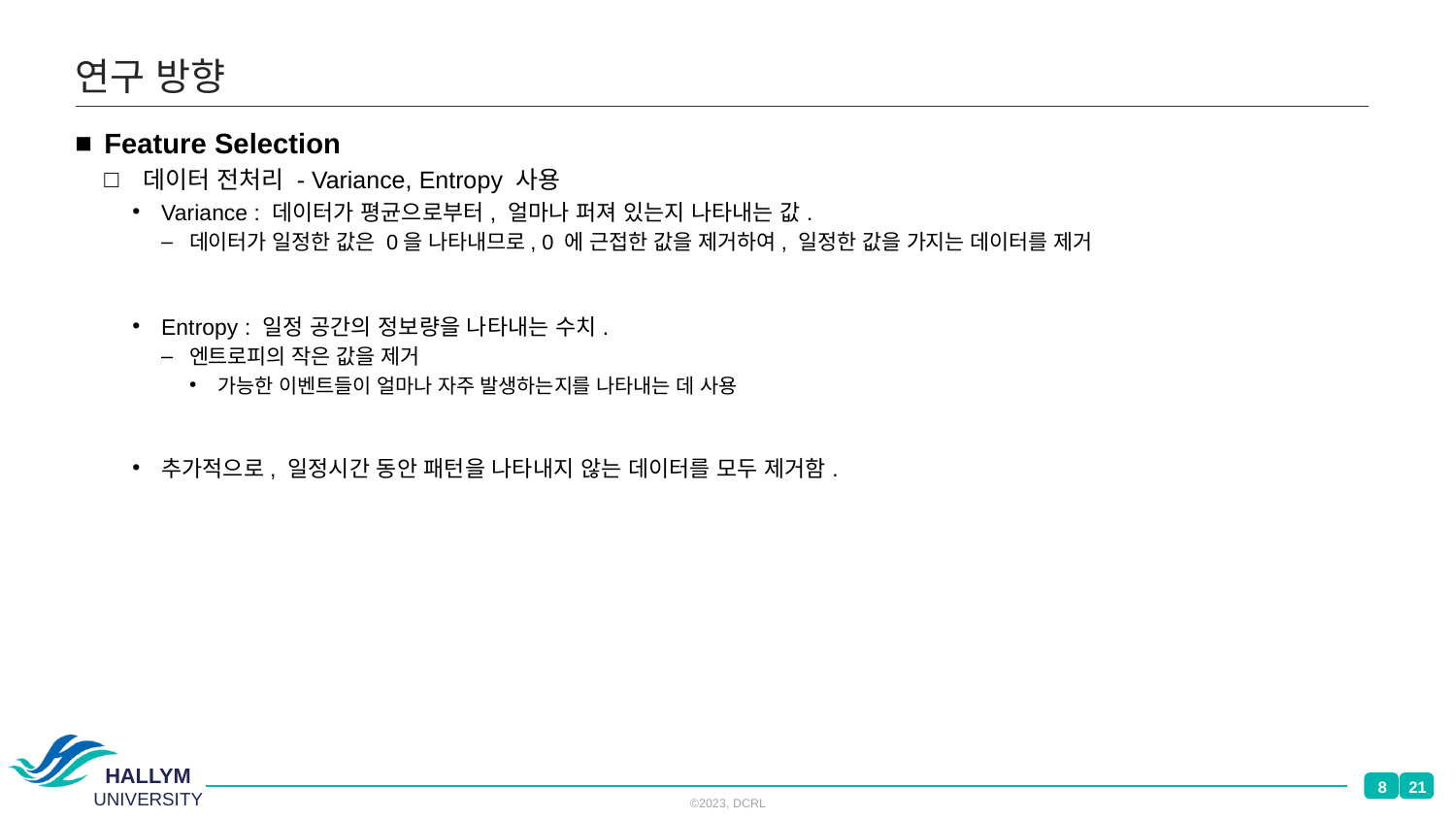

# 연구 방향
Feature Selection
 데이터 전처리 - Variance, Entropy 사용
Variance : 데이터가 평균으로부터, 얼마나 퍼져 있는지 나타내는 값.
데이터가 일정한 값은 0을 나타내므로, 0 에 근접한 값을 제거하여, 일정한 값을 가지는 데이터를 제거

Entropy : 일정 공간의 정보량을 나타내는 수치.
엔트로피의 작은 값을 제거
가능한 이벤트들이 얼마나 자주 발생하는지를 나타내는 데 사용

추가적으로, 일정시간 동안 패턴을 나타내지 않는 데이터를 모두 제거함.